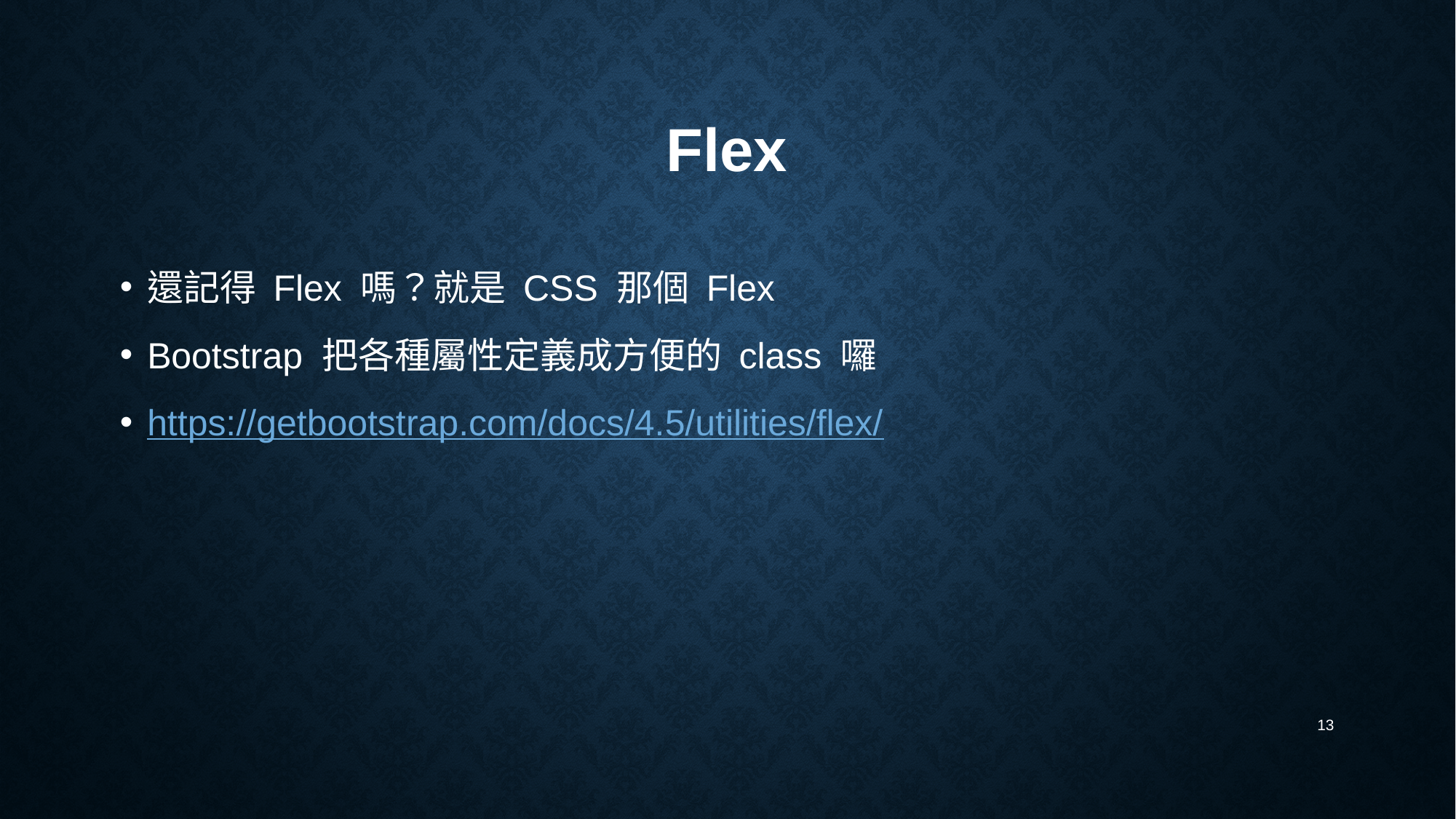

# Flex
還記得 Flex 嗎？就是 CSS 那個 Flex
Bootstrap 把各種屬性定義成方便的 class 囉
https://getbootstrap.com/docs/4.5/utilities/flex/
13